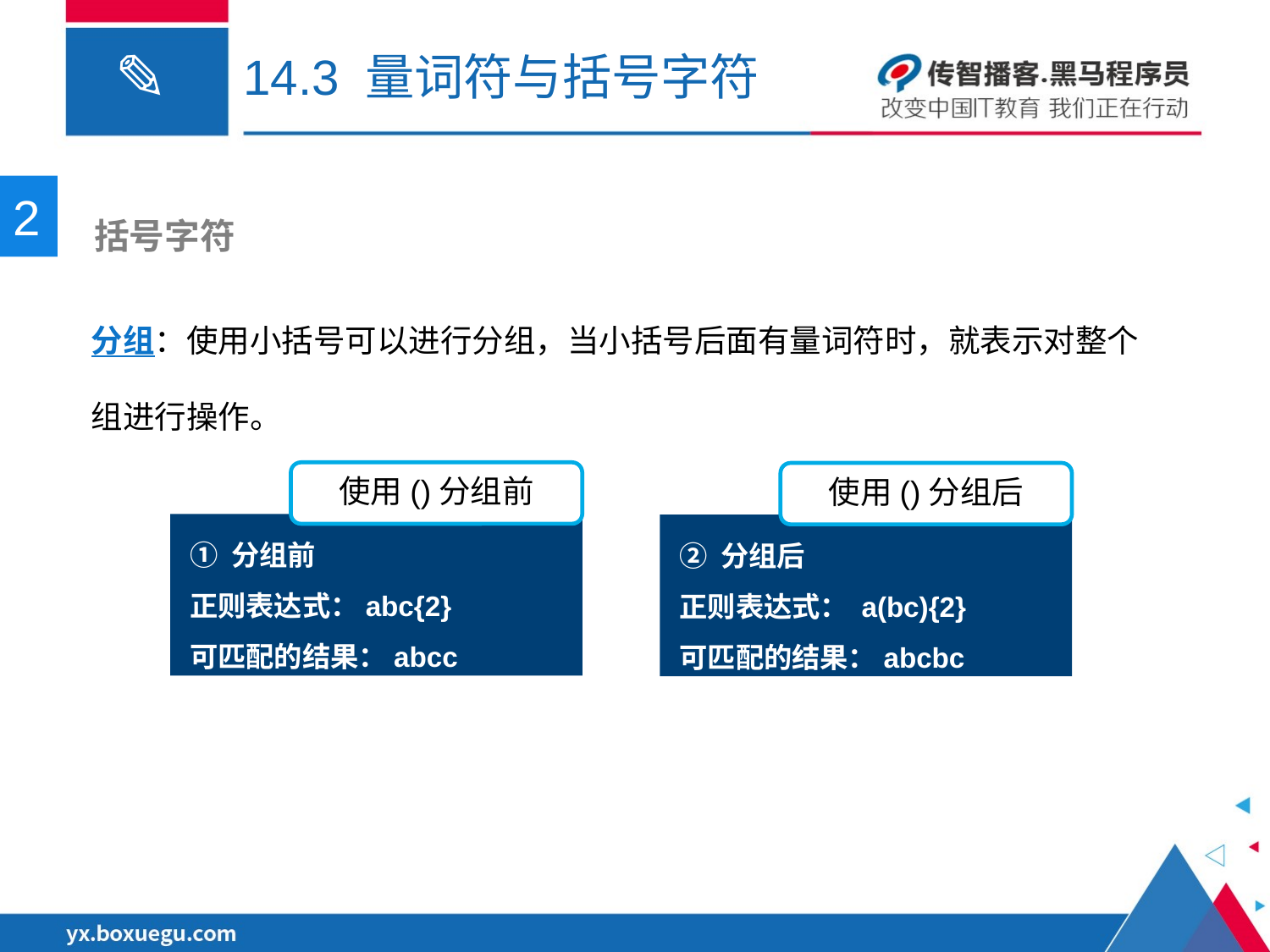

# 14.3 量词符与括号字符

2
  括号字符
分组：使用小括号可以进行分组，当小括号后面有量词符时，就表示对整个组进行操作。
使用()分组前
使用()分组后

① 分组前
正则表达式：abc{2}
可匹配的结果：abcc

② 分组后
正则表达式： a(bc){2}
可匹配的结果：abcbc